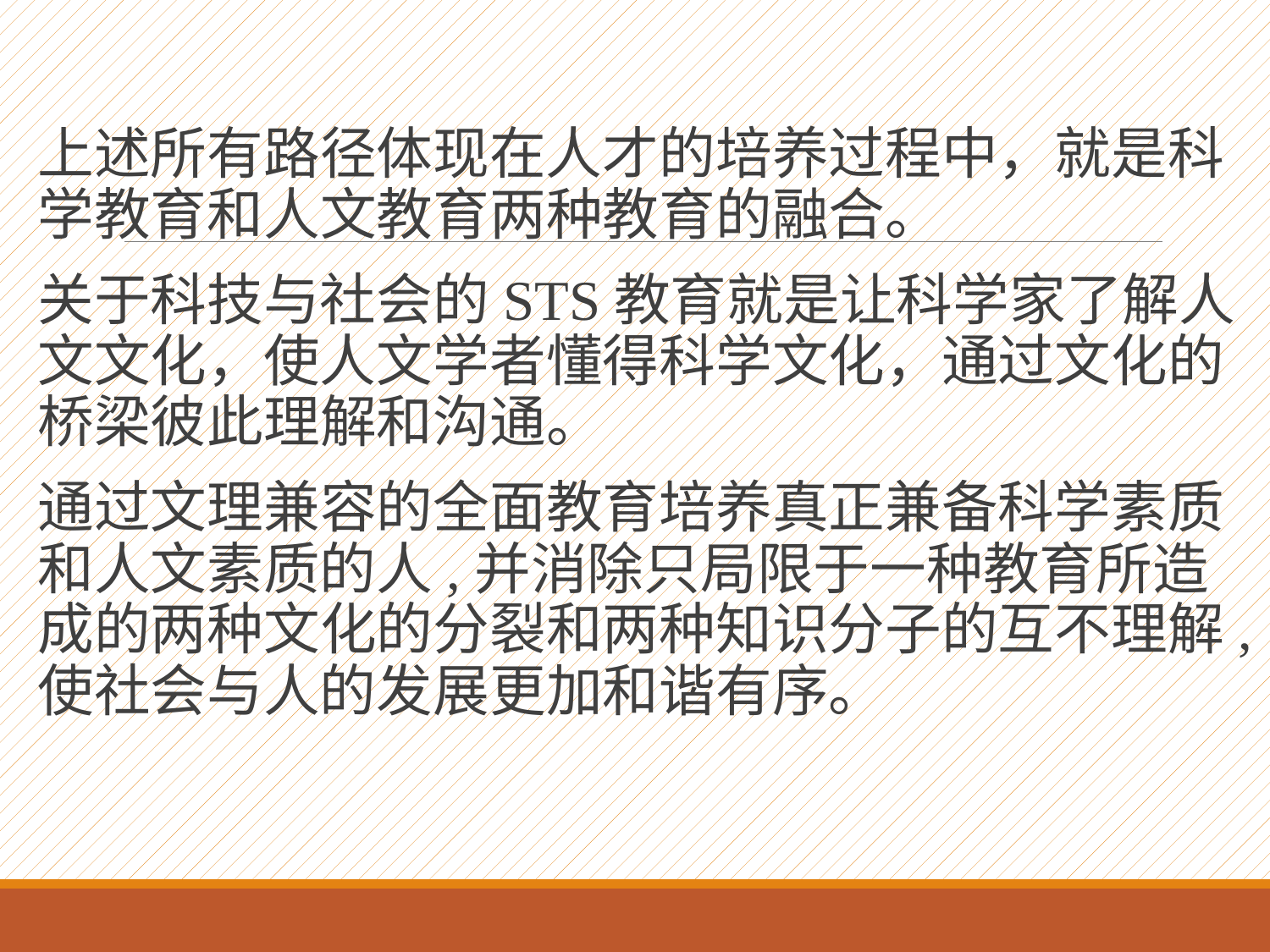

上述所有路径体现在人才的培养过程中，就是科学教育和人文教育两种教育的融合。
关于科技与社会的STS教育就是让科学家了解人文文化，使人文学者懂得科学文化，通过文化的桥梁彼此理解和沟通。
通过文理兼容的全面教育培养真正兼备科学素质和人文素质的人,并消除只局限于一种教育所造成的两种文化的分裂和两种知识分子的互不理解,使社会与人的发展更加和谐有序。